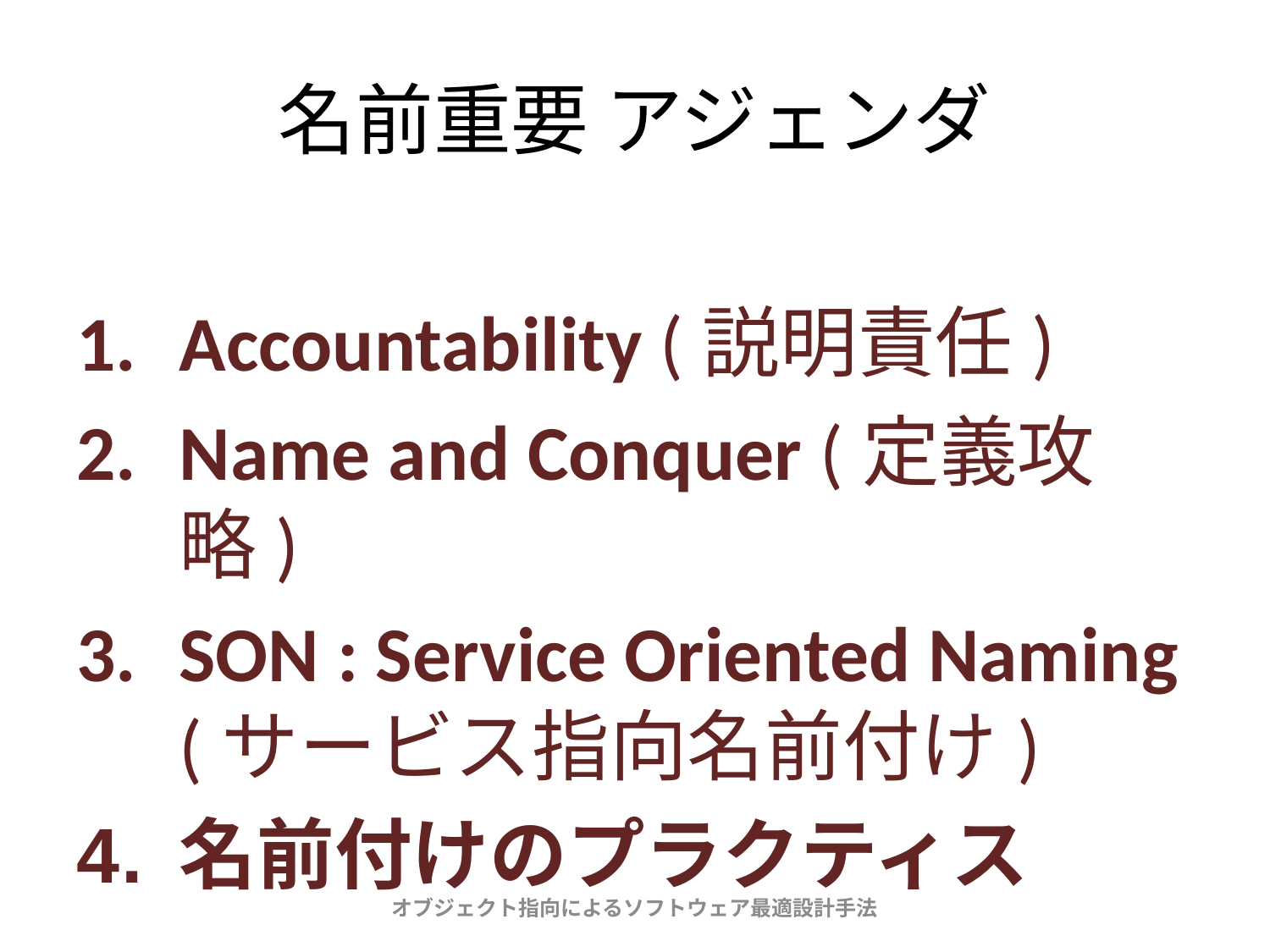

# 名前重要 アジェンダ
Accountability (説明責任)
Name and Conquer (定義攻略)
SON : Service Oriented Naming
(サービス指向名前付け)
名前付けのプラクティス
オブジェクト指向によるソフトウェア最適設計手法